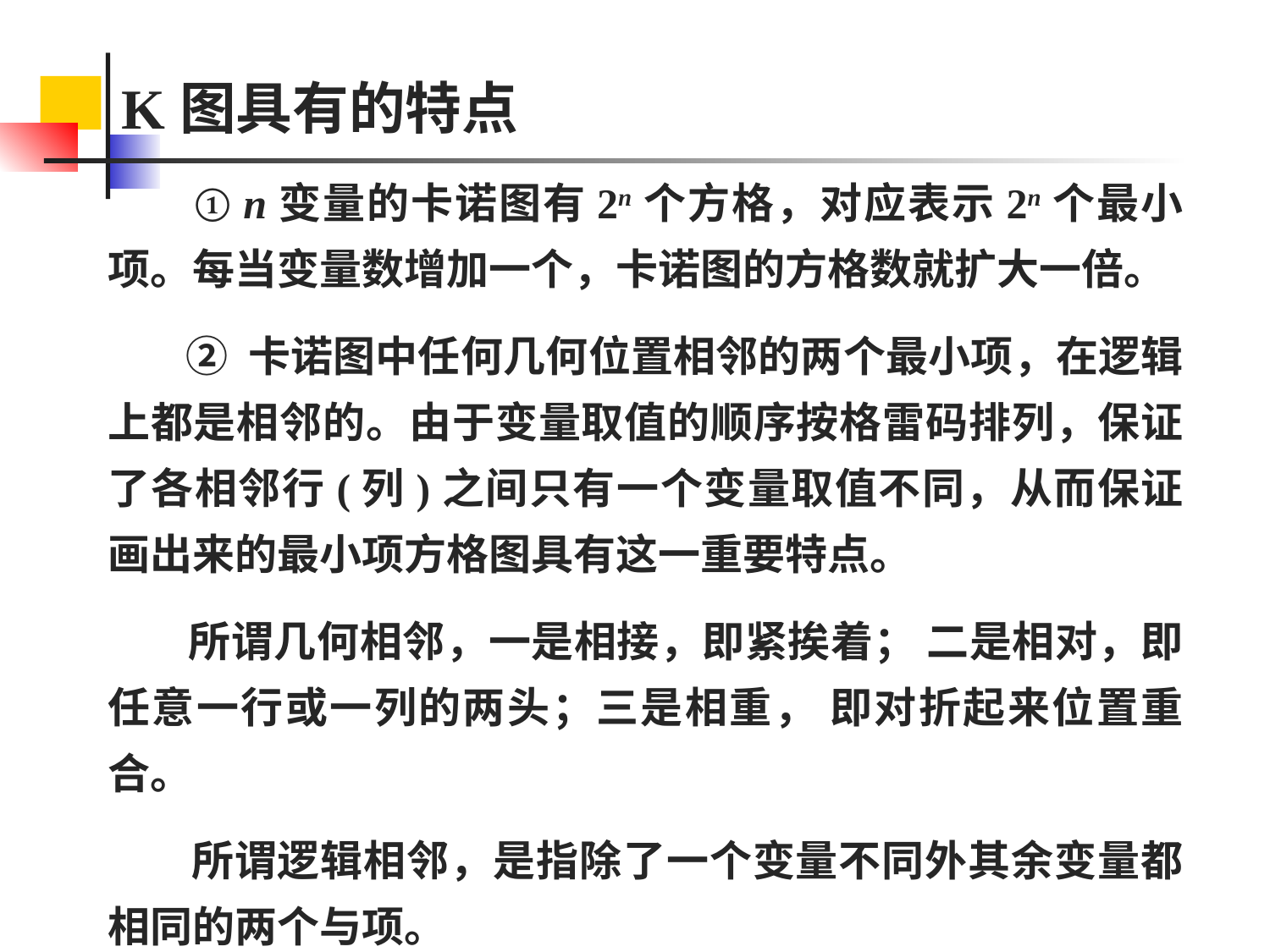

K图具有的特点
       ① n变量的卡诺图有2n个方格，对应表示2n个最小项。每当变量数增加一个，卡诺图的方格数就扩大一倍。
        ② 卡诺图中任何几何位置相邻的两个最小项，在逻辑上都是相邻的。由于变量取值的顺序按格雷码排列，保证了各相邻行(列)之间只有一个变量取值不同，从而保证画出来的最小项方格图具有这一重要特点。
       所谓几何相邻，一是相接，即紧挨着； 二是相对，即任意一行或一列的两头；三是相重， 即对折起来位置重合。
       所谓逻辑相邻，是指除了一个变量不同外其余变量都相同的两个与项。